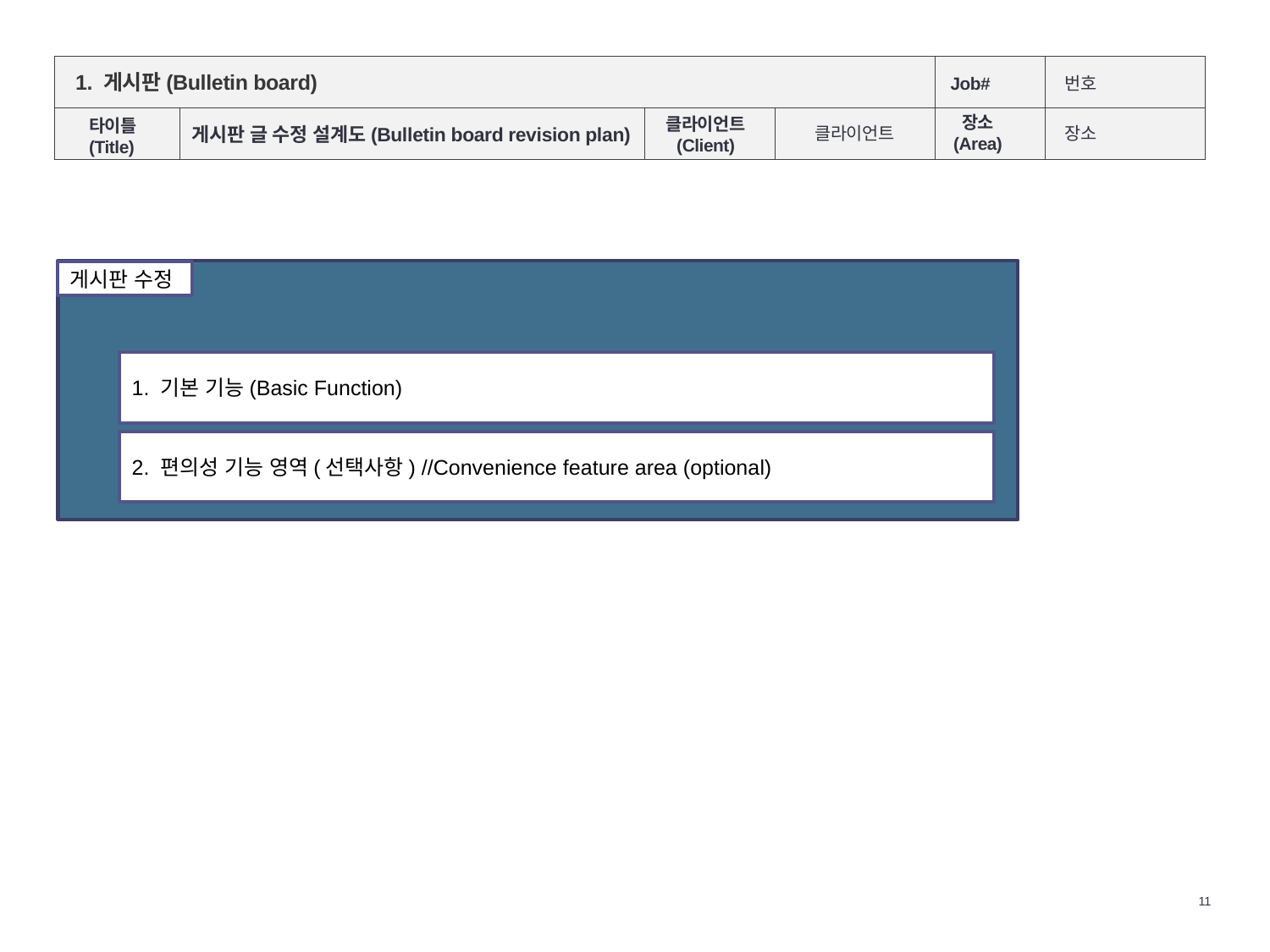

|  |  |  |  |  |  |
| --- | --- | --- | --- | --- | --- |
|  |  |  |  |  |  |
1. 게시판(Bulletin board)
Job#
번호
장소
(Area)
클라이언트
(Client)
타이틀
(Title)
게시판 글 수정 설계도(Bulletin board revision plan)
클라이언트
장소

게시판 수정
1. 기본 기능(Basic Function)
2. 편의성 기능 영역(선택사항) //Convenience feature area (optional)
11